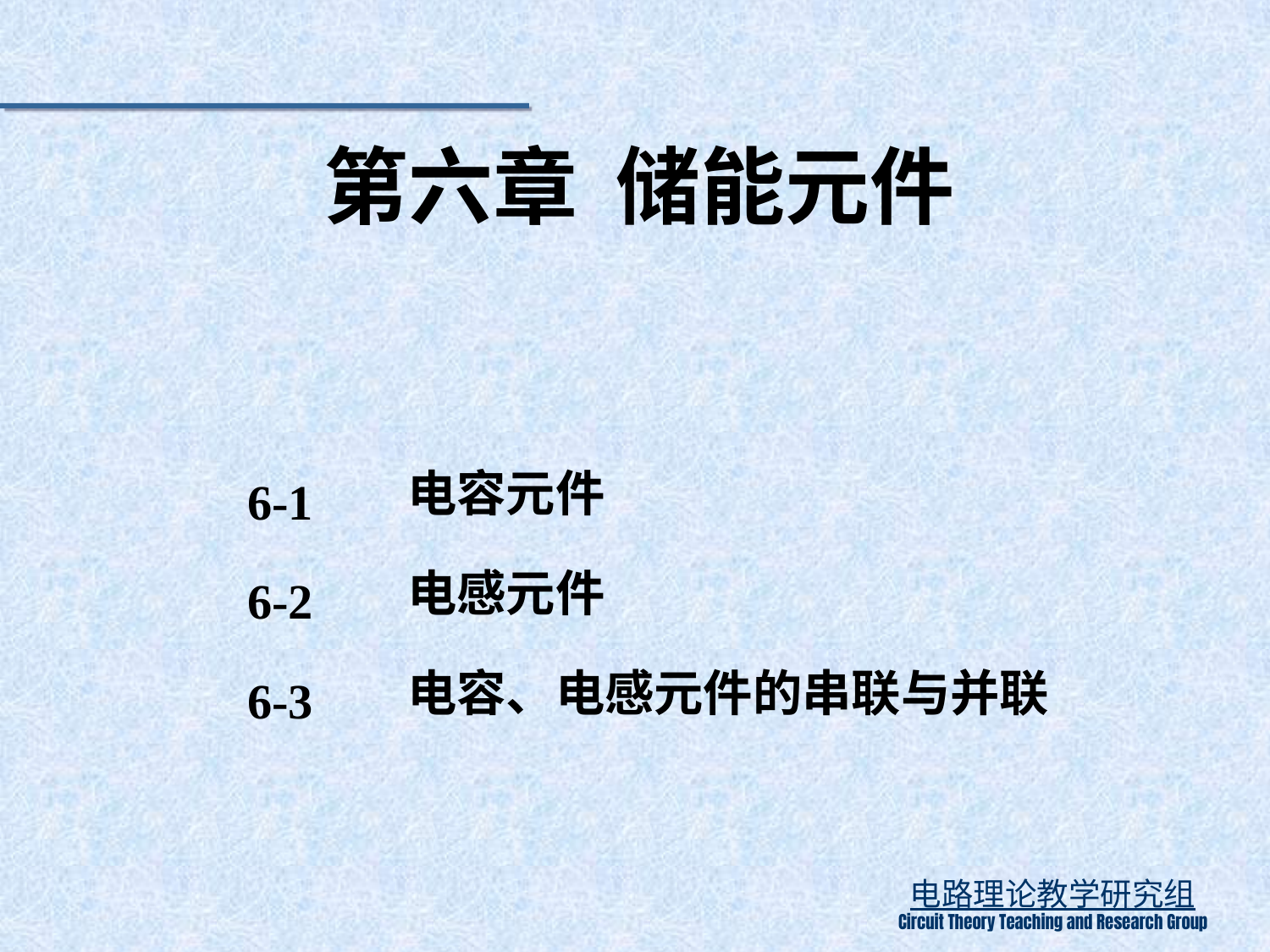

第六章  储能元件
电容元件
6-1
电感元件
6-2
电容、电感元件的串联与并联
6-3